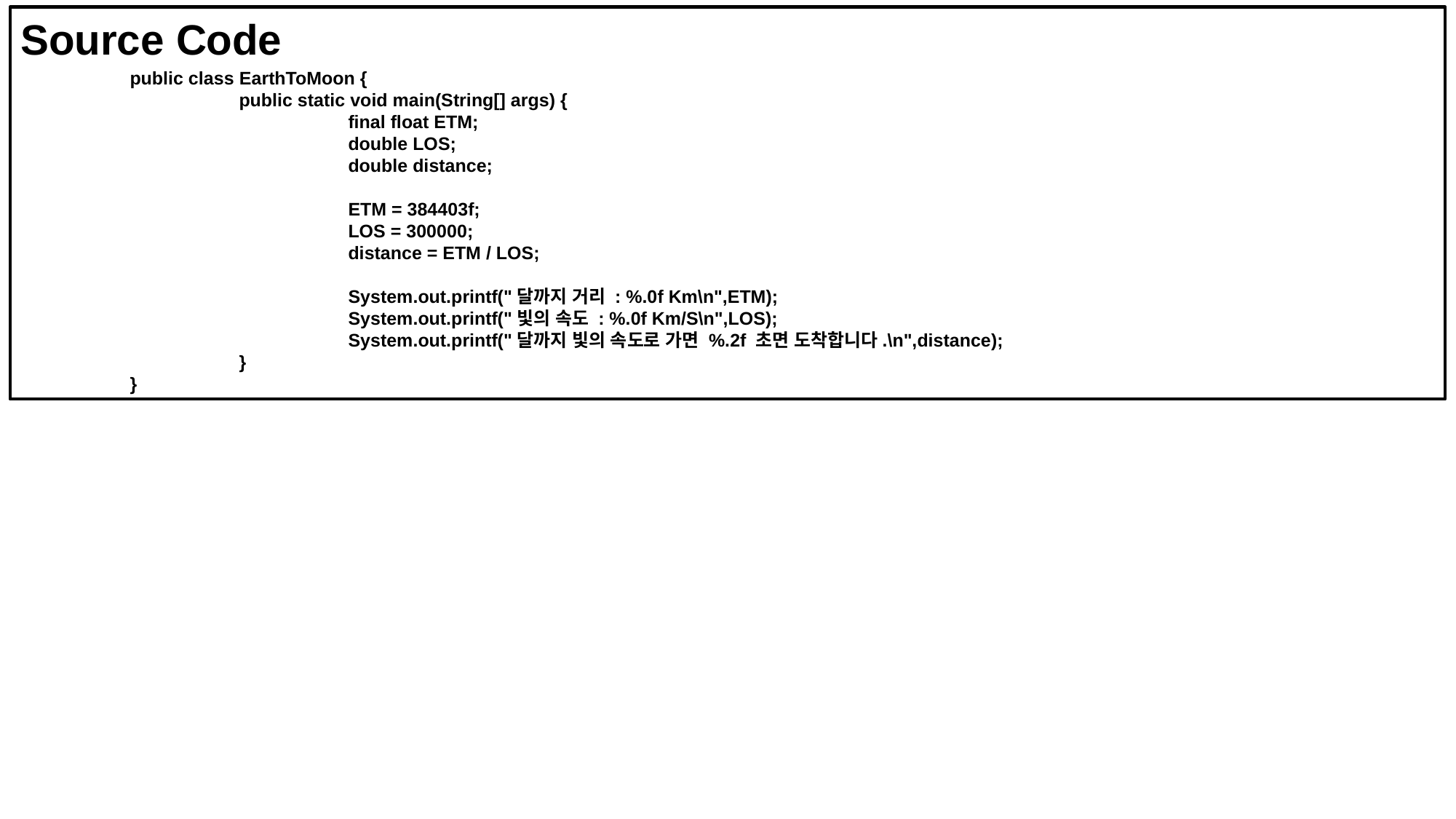

Source Code
	public class EarthToMoon {
    		public static void main(String[] args) {
       			final float ETM;
        			double LOS;
        			double distance;

        			ETM = 384403f;
        			LOS = 300000;
        			distance = ETM / LOS;

        			System.out.printf("달까지 거리 : %.0f Km\n",ETM);
        			System.out.printf("빛의 속도 : %.0f Km/S\n",LOS);
        			System.out.printf("달까지 빛의 속도로 가면 %.2f 초면 도착합니다.\n",distance);
    		}
	}